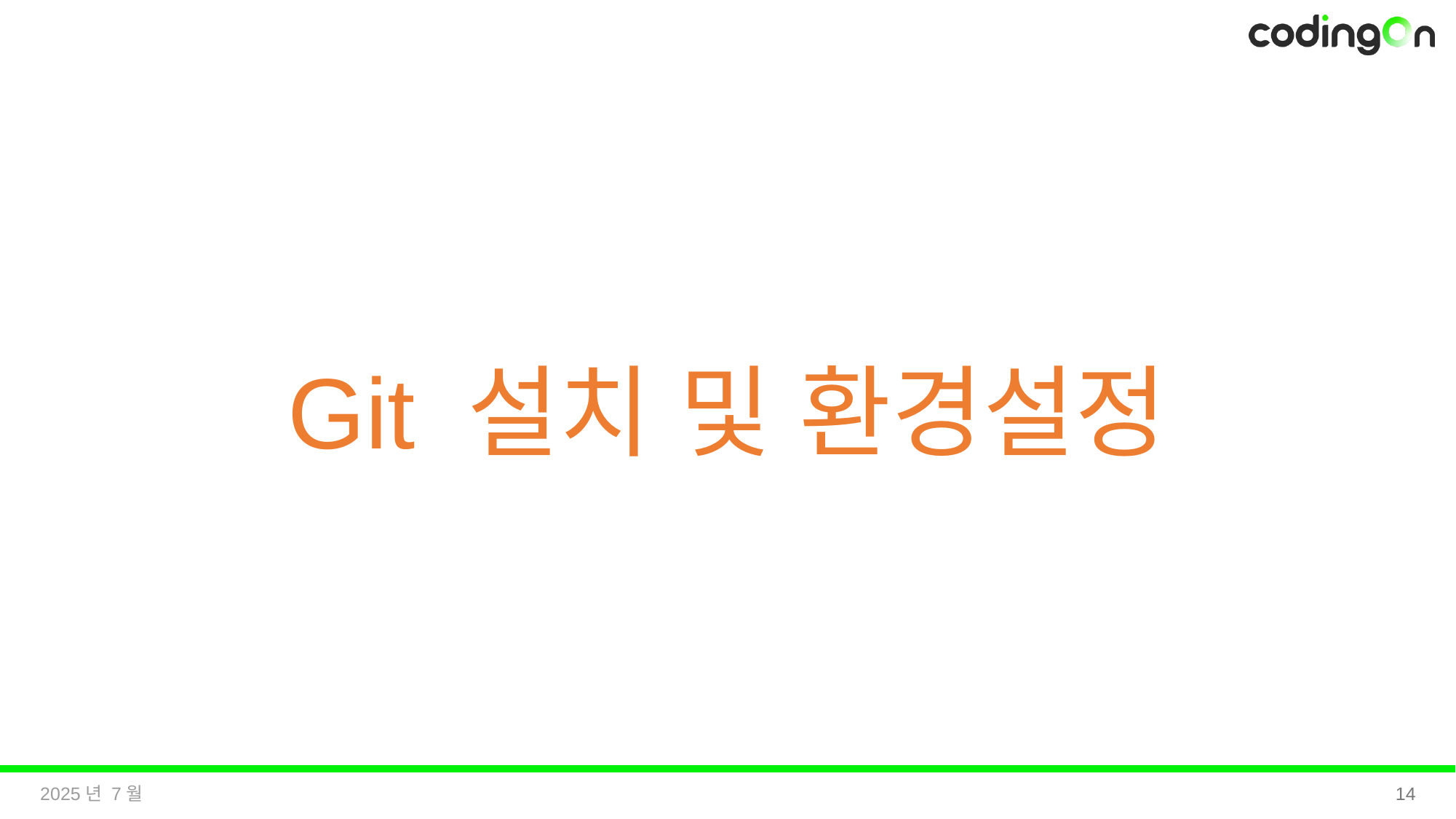

Git 설치 및 환경설정
2025년 7월
14